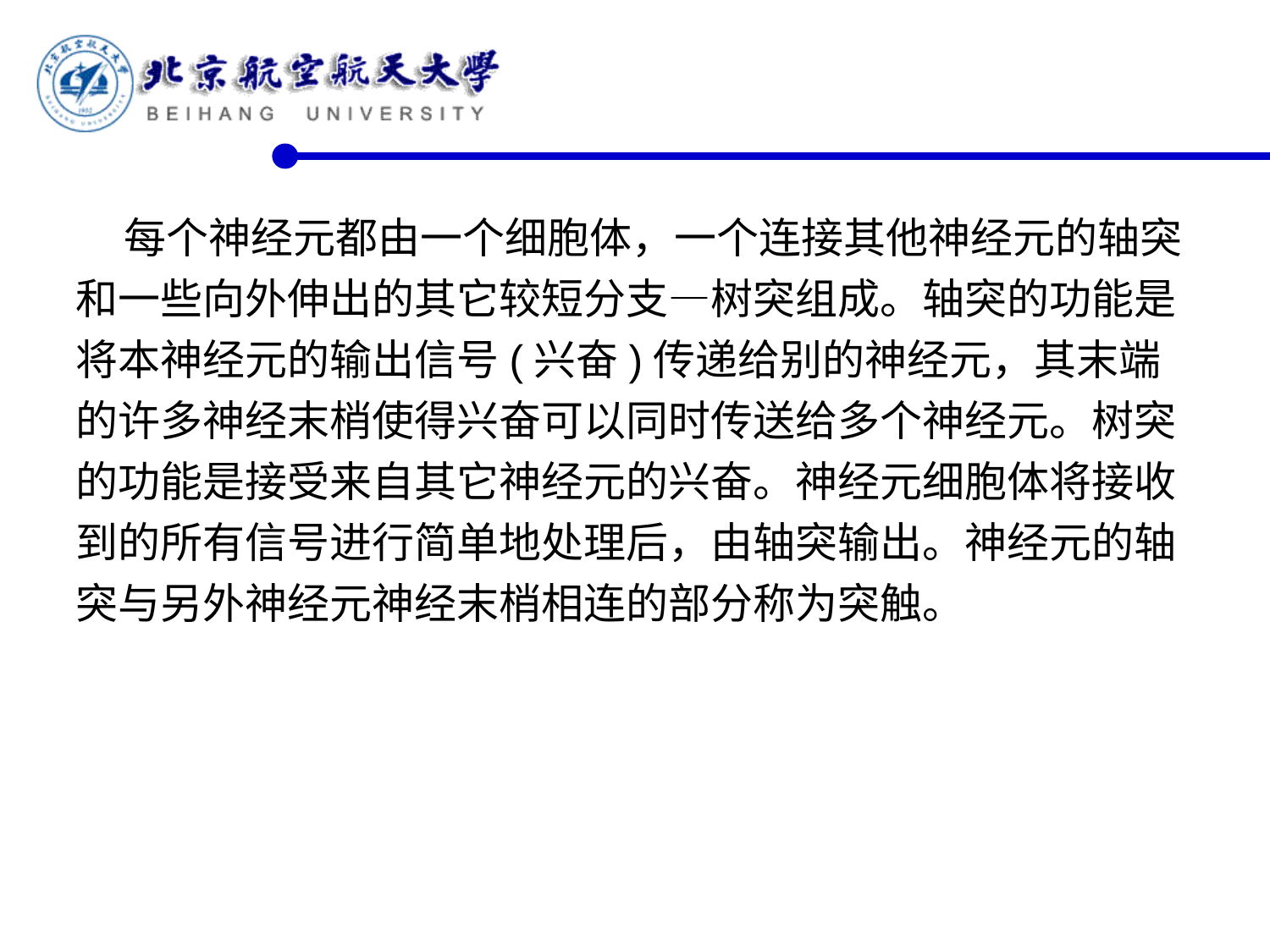

每个神经元都由一个细胞体，一个连接其他神经元的轴突和一些向外伸出的其它较短分支—树突组成。轴突的功能是将本神经元的输出信号(兴奋)传递给别的神经元，其末端的许多神经末梢使得兴奋可以同时传送给多个神经元。树突的功能是接受来自其它神经元的兴奋。神经元细胞体将接收到的所有信号进行简单地处理后，由轴突输出。神经元的轴突与另外神经元神经末梢相连的部分称为突触。